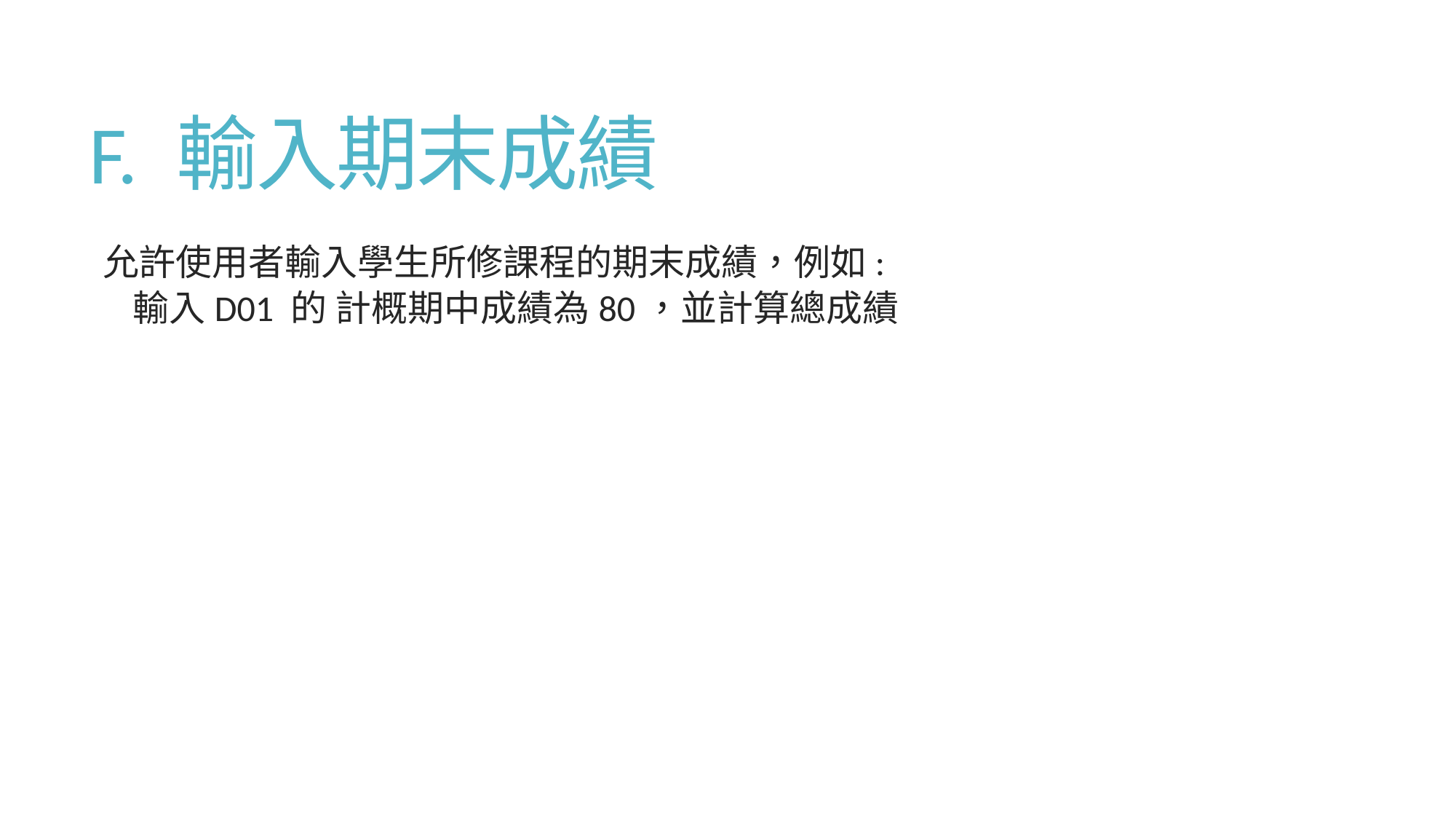

# F. 輸入期末成績
允許使用者輸入學生所修課程的期末成績，例如:
輸入D01 的 計概期中成績為80，並計算總成績